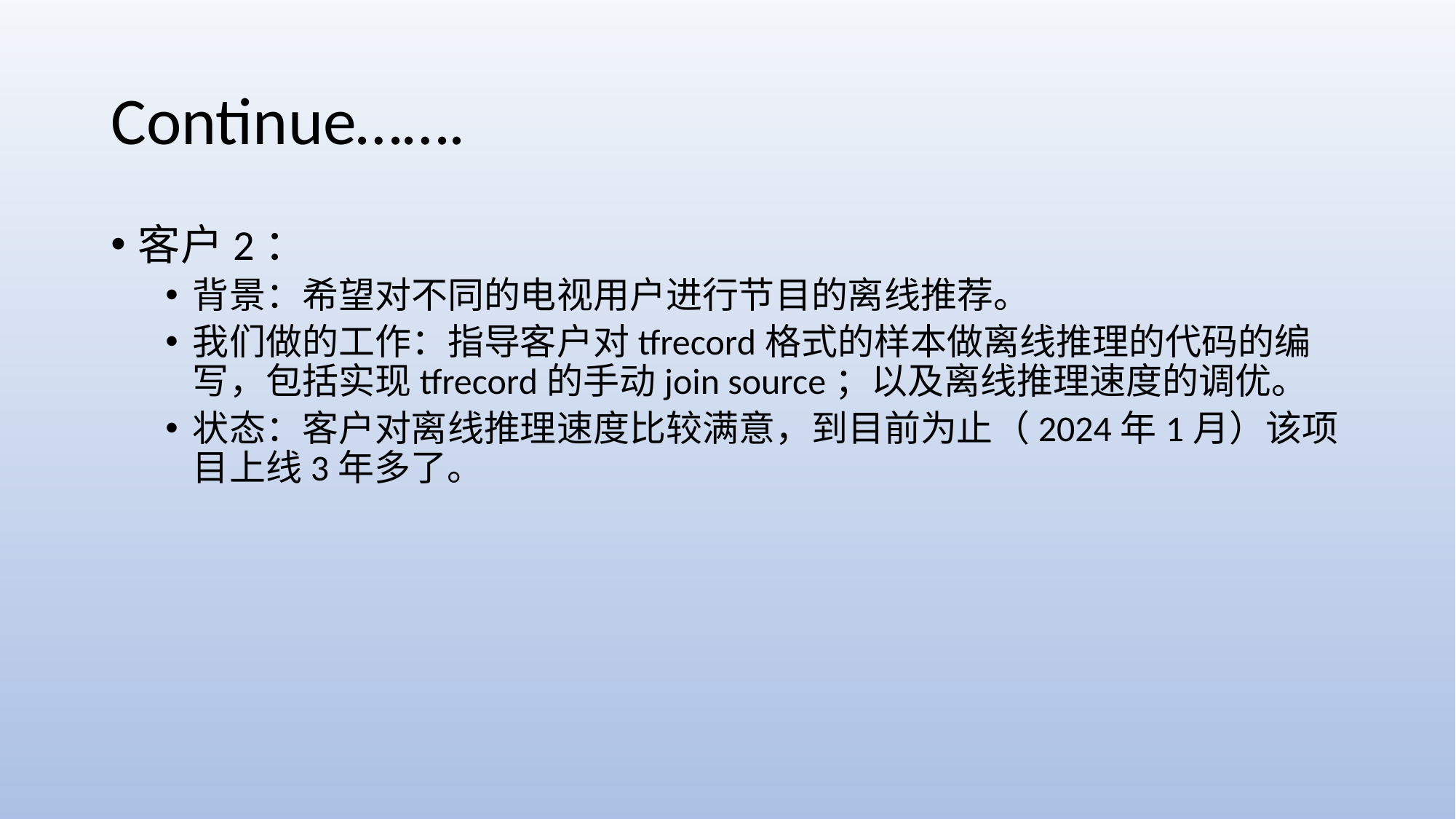

# Continue…….
客户2：
背景：希望对不同的电视用户进行节目的离线推荐。
我们做的工作：指导客户对tfrecord格式的样本做离线推理的代码的编写，包括实现tfrecord的手动join source；以及离线推理速度的调优。
状态：客户对离线推理速度比较满意，到目前为止（2024年1月）该项目上线3年多了。